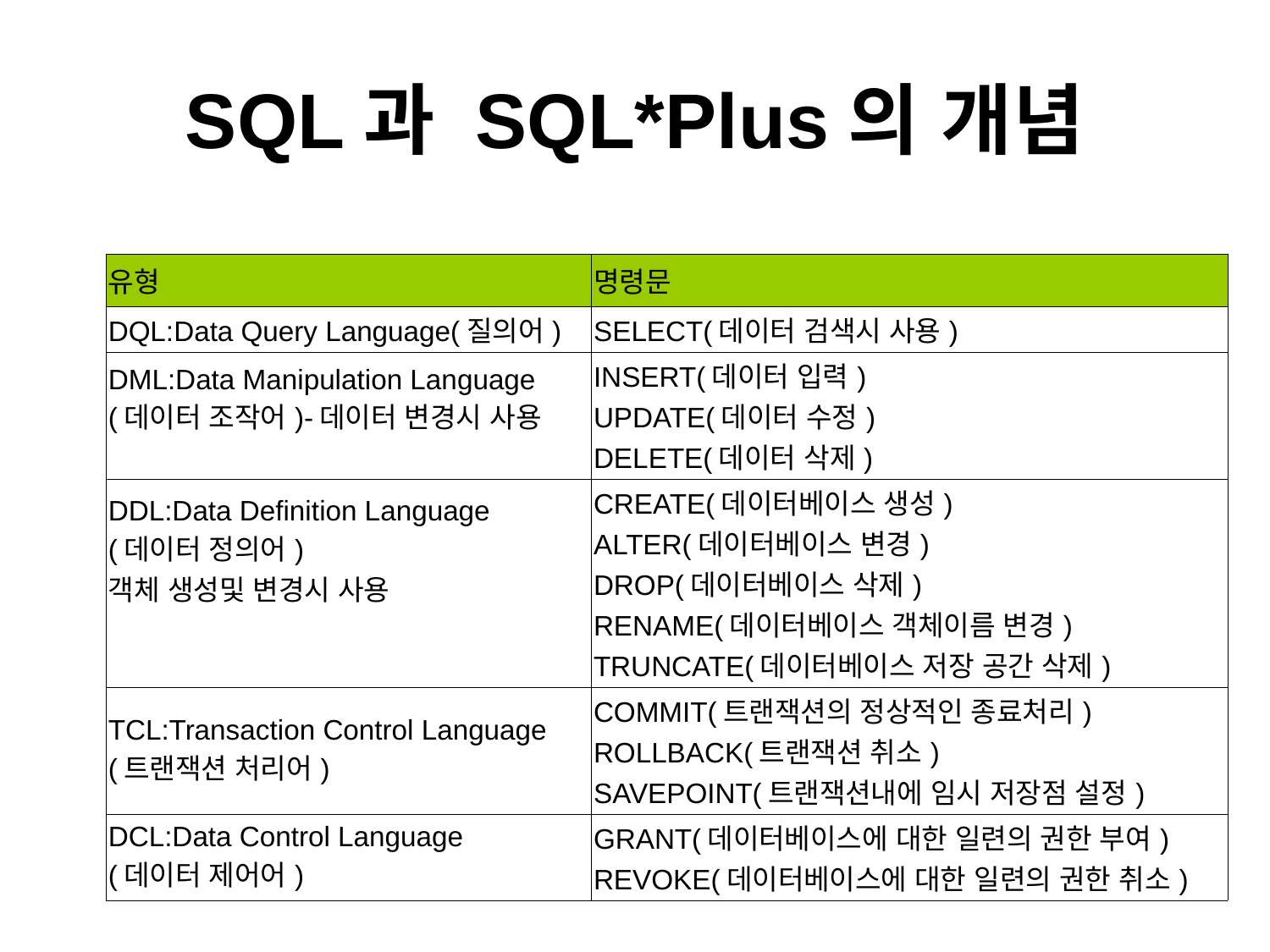

# SQL과 SQL*Plus의 개념
| 유형 | 명령문 |
| --- | --- |
| DQL:Data Query Language(질의어) | SELECT(데이터 검색시 사용) |
| DML:Data Manipulation Language (데이터 조작어)-데이터 변경시 사용 | INSERT(데이터 입력) UPDATE(데이터 수정) DELETE(데이터 삭제) |
| DDL:Data Definition Language (데이터 정의어) 객체 생성및 변경시 사용 | CREATE(데이터베이스 생성) ALTER(데이터베이스 변경) DROP(데이터베이스 삭제) RENAME(데이터베이스 객체이름 변경) TRUNCATE(데이터베이스 저장 공간 삭제) |
| TCL:Transaction Control Language (트랜잭션 처리어) | COMMIT(트랜잭션의 정상적인 종료처리) ROLLBACK(트랜잭션 취소) SAVEPOINT(트랜잭션내에 임시 저장점 설정) |
| DCL:Data Control Language (데이터 제어어) | GRANT(데이터베이스에 대한 일련의 권한 부여) REVOKE(데이터베이스에 대한 일련의 권한 취소) |